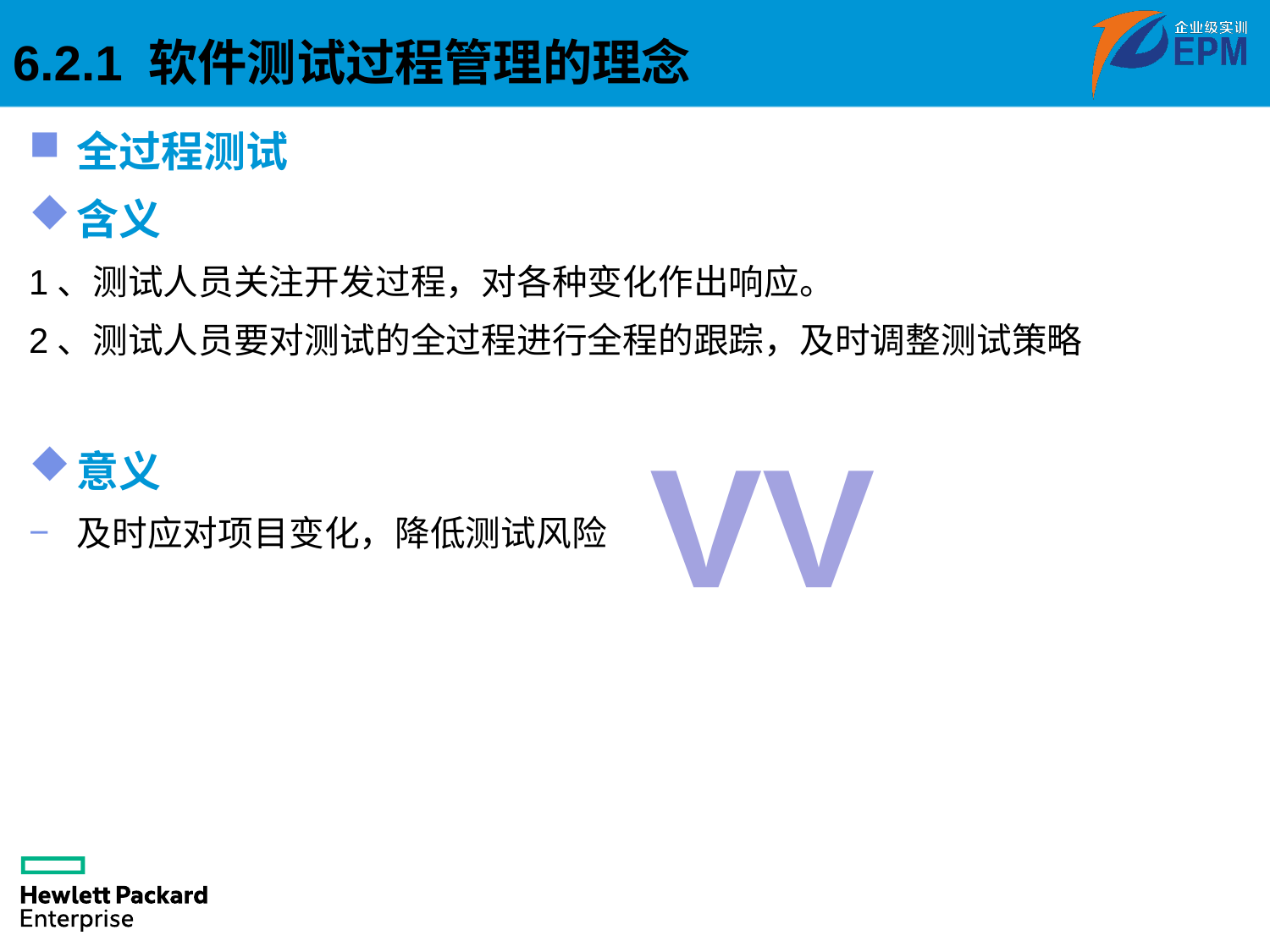

6.2.1 软件测试过程管理的理念
全过程测试
含义
1、测试人员关注开发过程，对各种变化作出响应。
2、测试人员要对测试的全过程进行全程的跟踪，及时调整测试策略

意义
及时应对项目变化，降低测试风险

VV